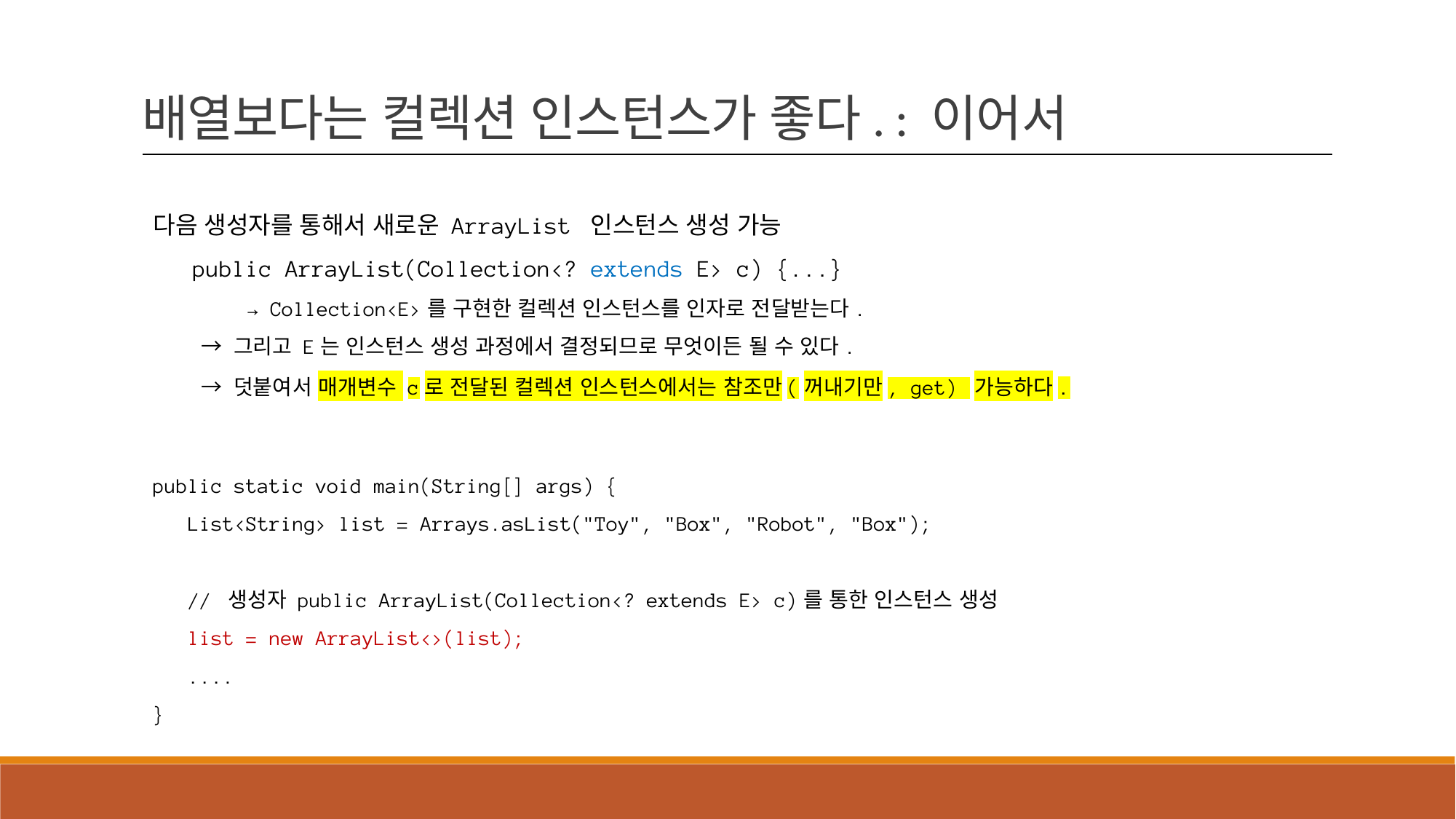

배열보다는 컬렉션 인스턴스가 좋다. : 이어서
다음 생성자를 통해서 새로운 ArrayList 인스턴스 생성 가능
   public ArrayList(Collection<? extends E> c) {...}
        → Collection<E>를 구현한 컬렉션 인스턴스를 인자로 전달받는다.
        → 그리고 E는 인스턴스 생성 과정에서 결정되므로 무엇이든 될 수 있다.
        → 덧붙여서 매개변수 c로 전달된 컬렉션 인스턴스에서는 참조만(꺼내기만, get) 가능하다.
public static void main(String[] args) {
   List<String> list = Arrays.asList("Toy", "Box", "Robot", "Box");

   // 생성자 public ArrayList(Collection<? extends E> c)를 통한 인스턴스 생성
   list = new ArrayList<>(list);
   ....
}